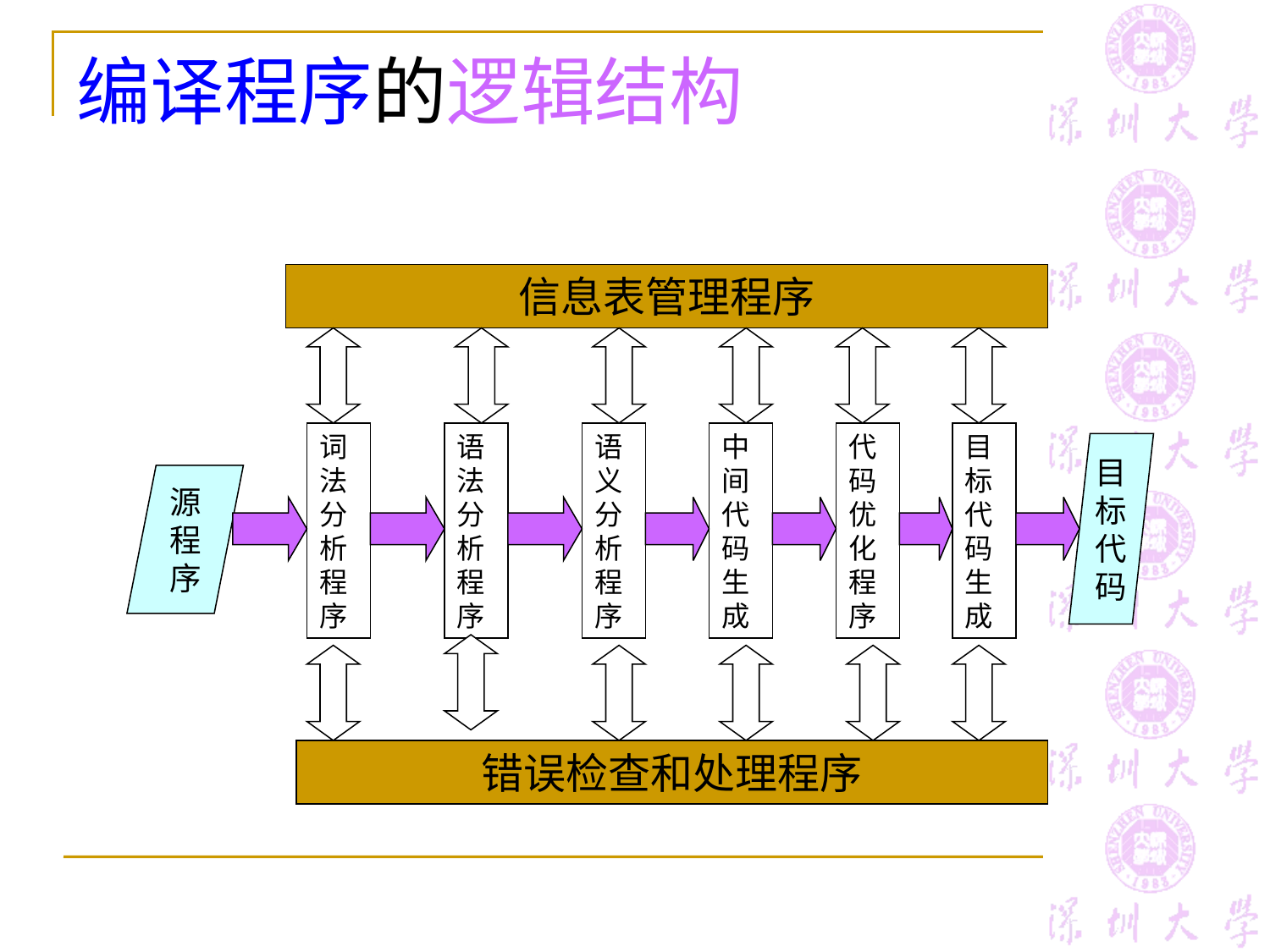

# 编译程序的逻辑结构

信息表管理程序

词法分析程序
语法分析程序
语义分析程序
中间代码生成
代码优化程序
目标代码生成
目
标
代
码
源
程
序

错误检查和处理程序